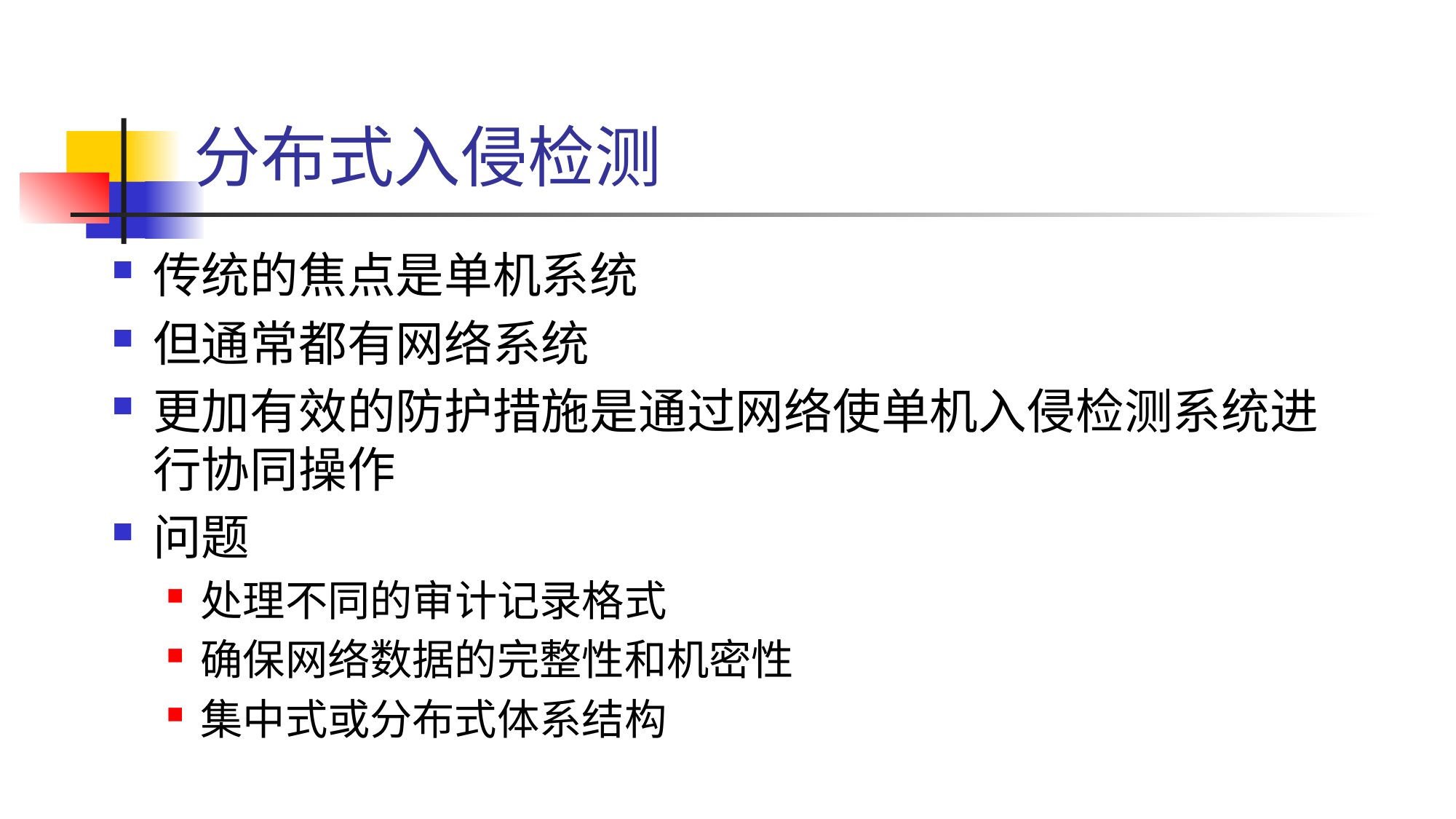

# 分布式入侵检测
传统的焦点是单机系统
但通常都有网络系统
更加有效的防护措施是通过网络使单机入侵检测系统进行协同操作
问题
处理不同的审计记录格式
确保网络数据的完整性和机密性
集中式或分布式体系结构